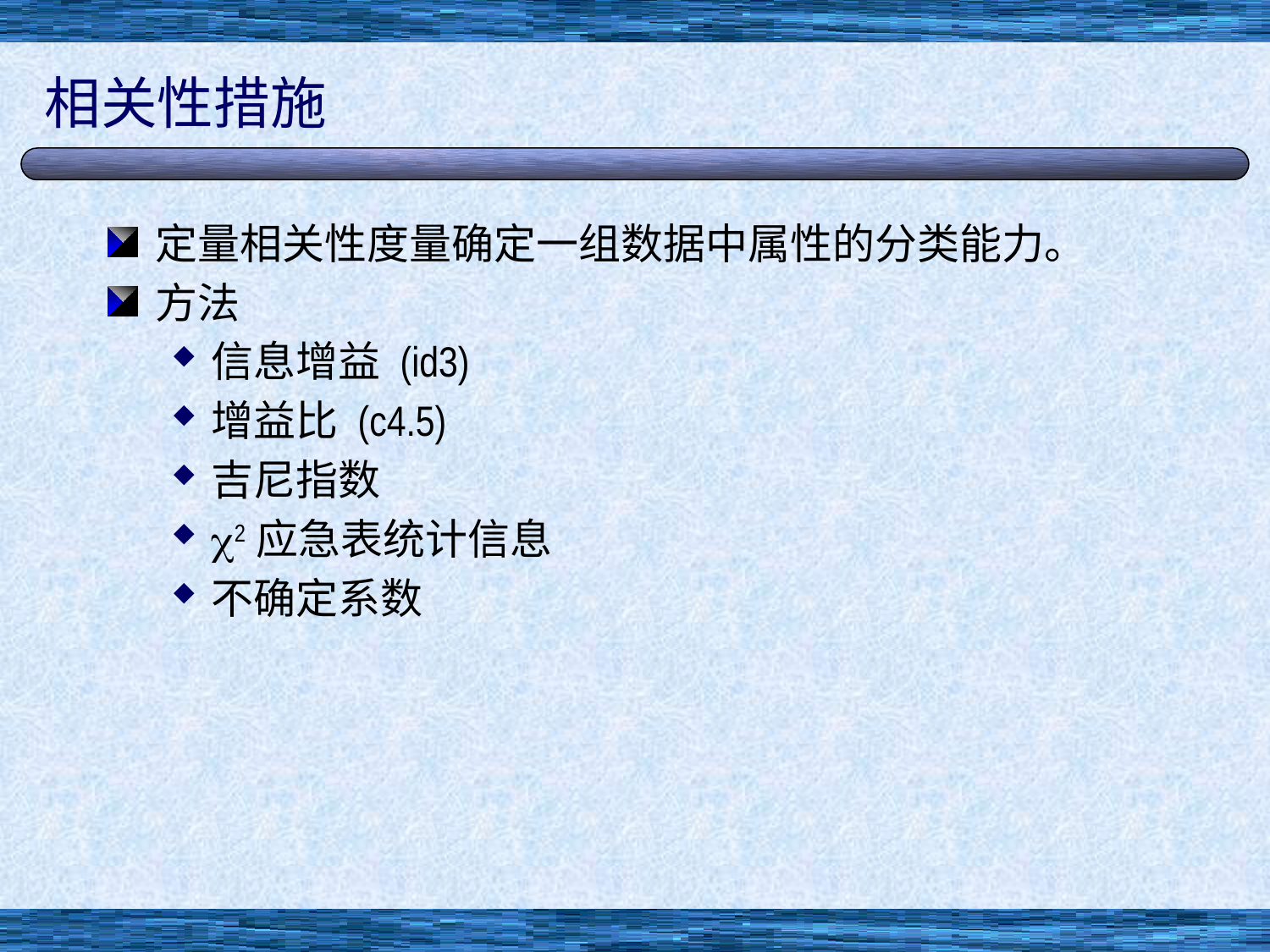

# 相关性措施
定量相关性度量确定一组数据中属性的分类能力。
方法
信息增益 (id3)
增益比 (c4.5)
吉尼指数
χ2应急表统计信息
不确定系数